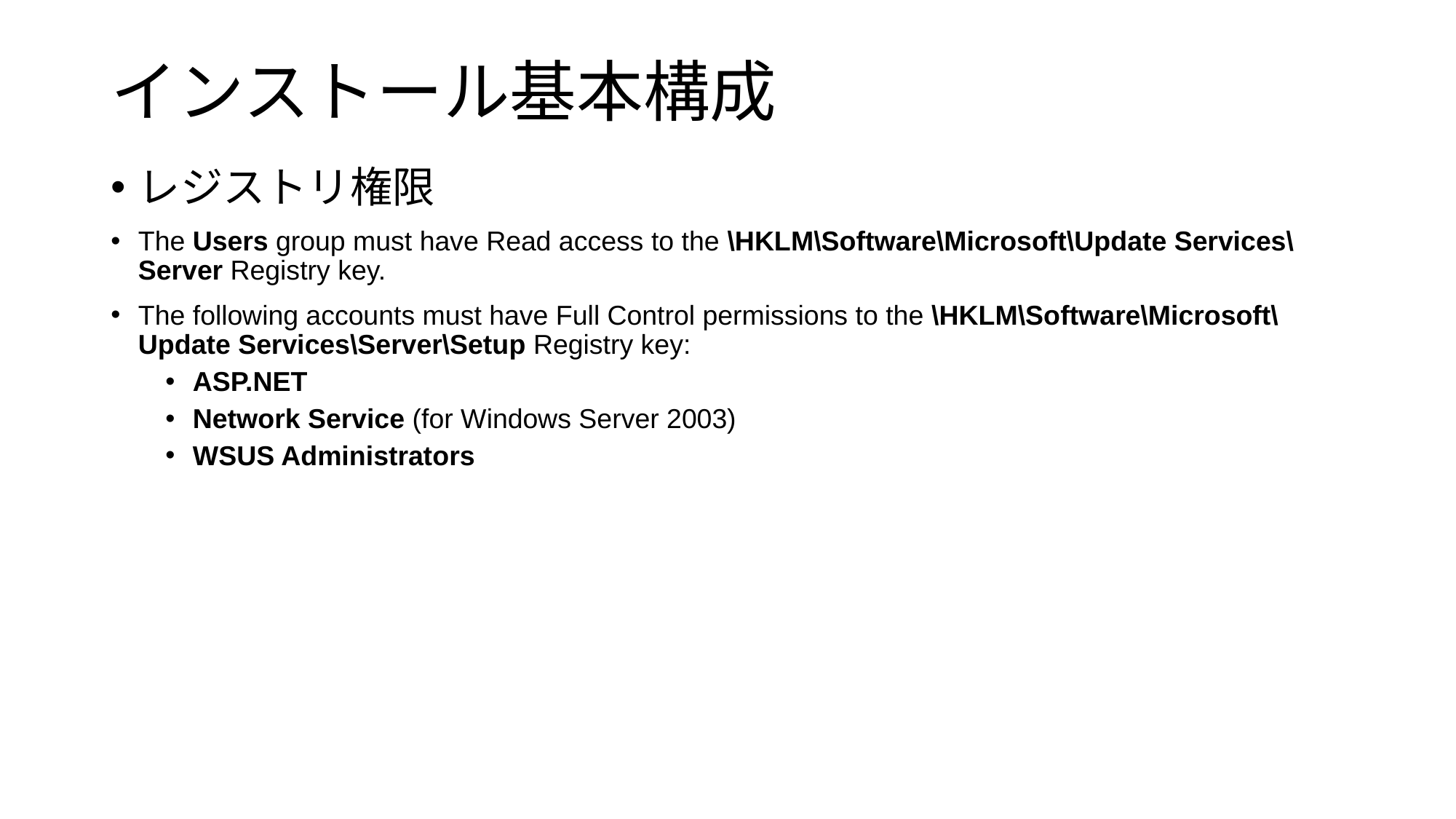

# インストール基本構成
レジストリ権限
The Users group must have Read access to the \HKLM\Software\Microsoft\Update Services\Server Registry key.
The following accounts must have Full Control permissions to the \HKLM\Software\Microsoft\Update Services\Server\Setup Registry key:
ASP.NET
Network Service (for Windows Server 2003)
WSUS Administrators